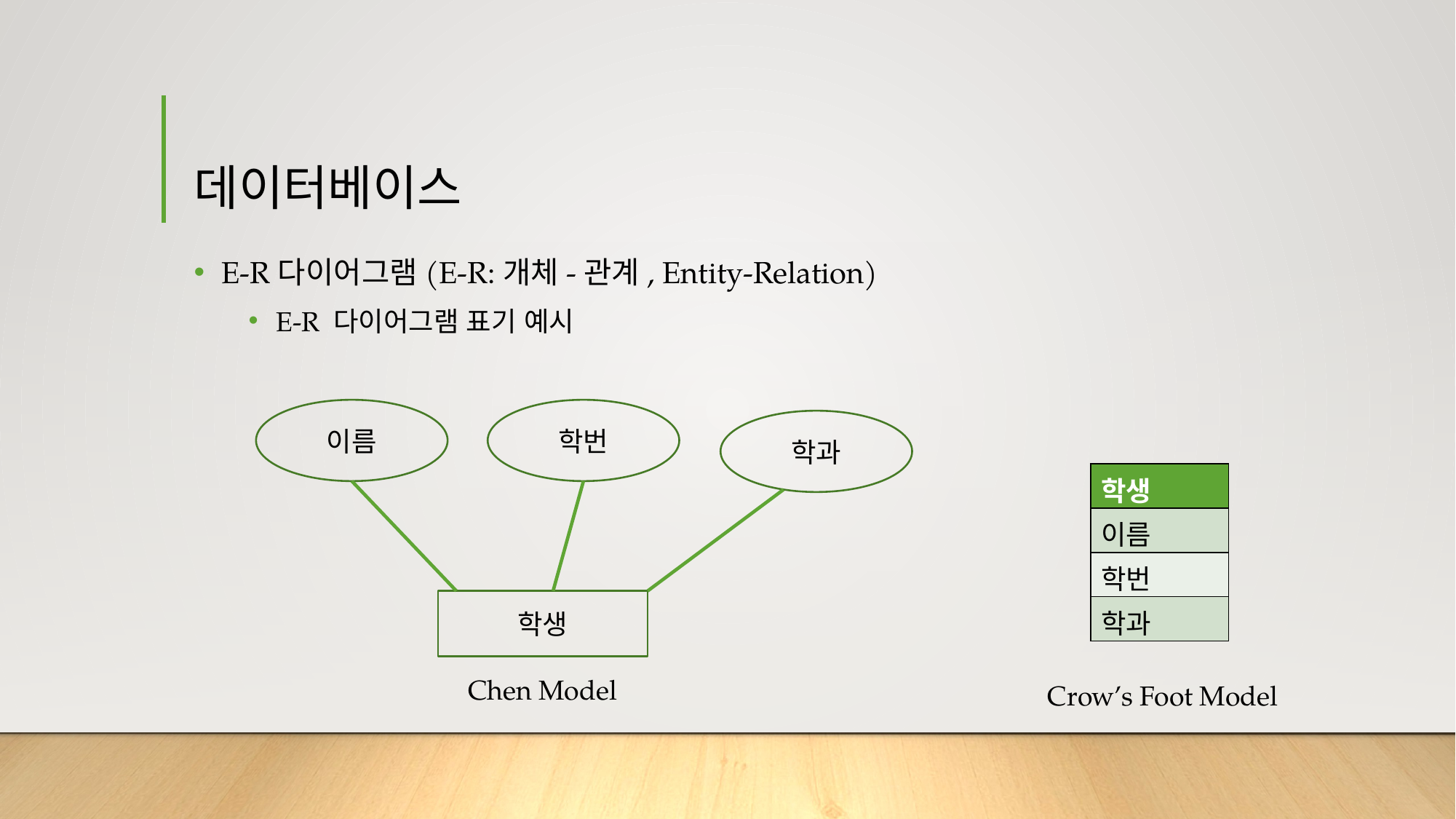

# 데이터베이스
E-R다이어그램(E-R:개체-관계, Entity-Relation)
E-R 다이어그램 표기 예시

이름
학번
학과
| 학생 |
| --- |
| 이름 |
| 학번 |
| 학과 |
학생
Chen Model
Crow’s Foot Model